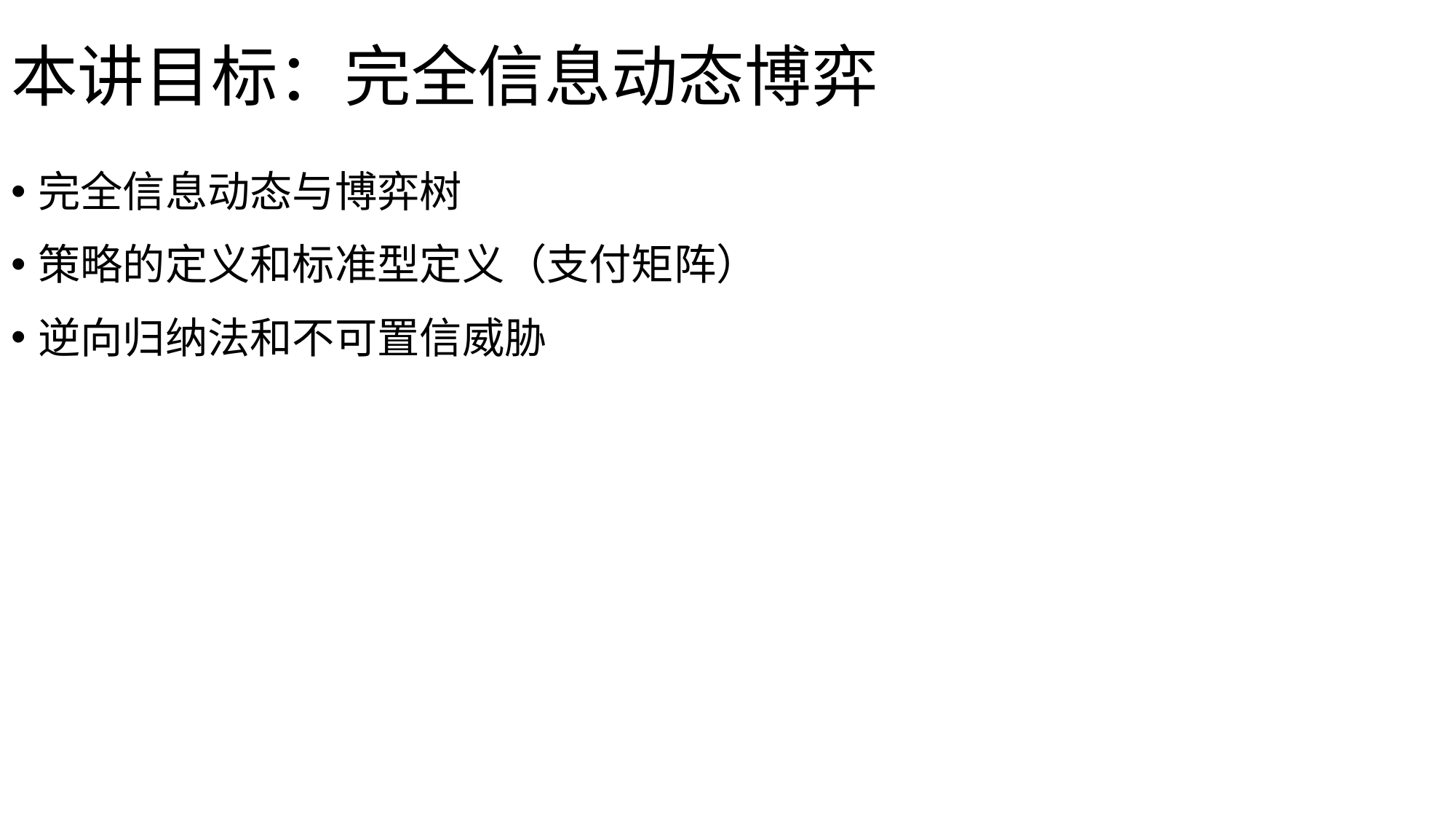

# 本讲目标：完全信息动态博弈
完全信息动态与博弈树
策略的定义和标准型定义（支付矩阵）
逆向归纳法和不可置信威胁